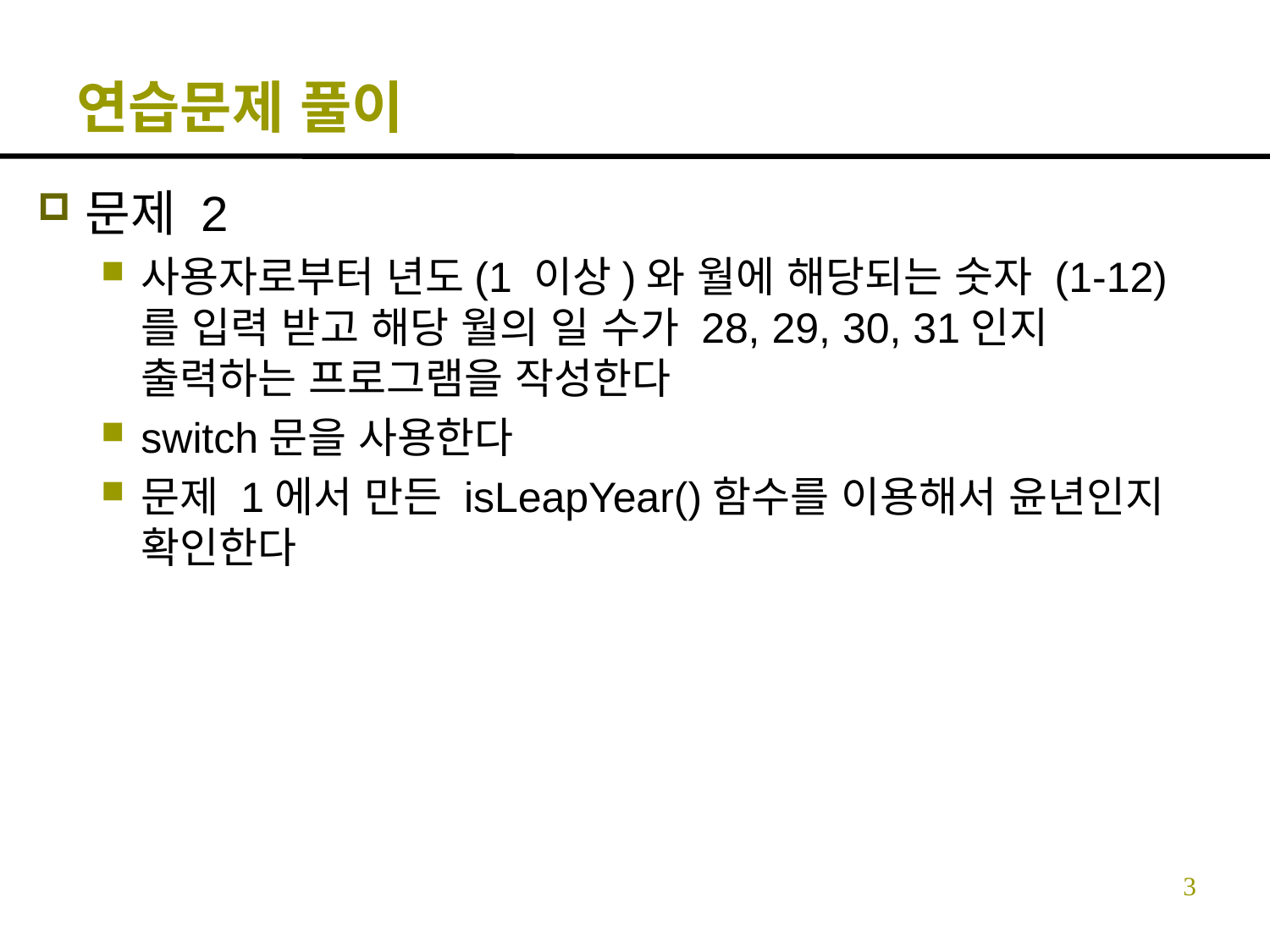

# 연습문제 풀이
문제 2
사용자로부터 년도(1 이상)와 월에 해당되는 숫자 (1-12)를 입력 받고 해당 월의 일 수가 28, 29, 30, 31인지 출력하는 프로그램을 작성한다
switch문을 사용한다
문제 1에서 만든 isLeapYear()함수를 이용해서 윤년인지 확인한다